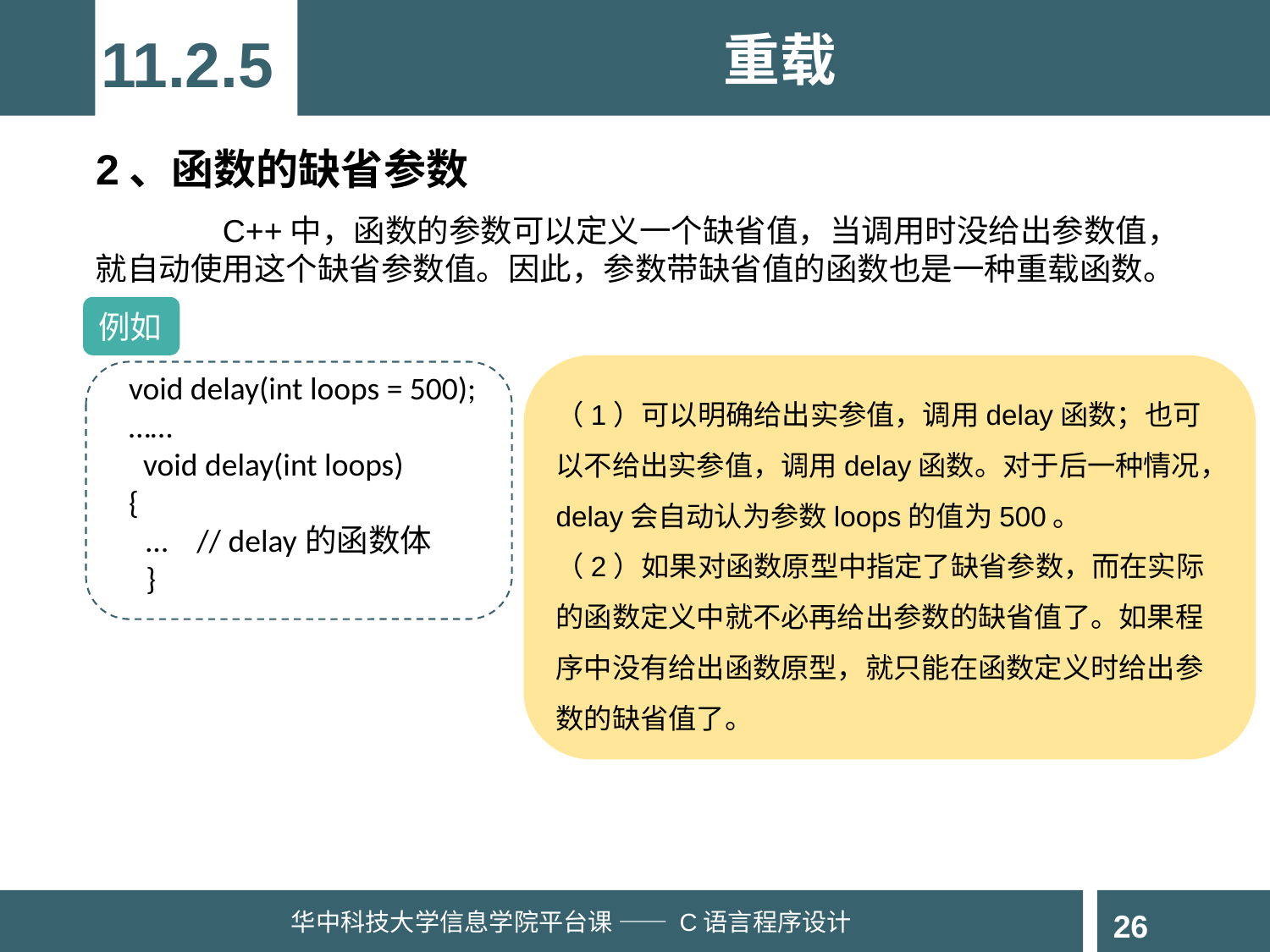

11.2.5
重载
2、函数的缺省参数
	C++中，函数的参数可以定义一个缺省值，当调用时没给出参数值，就自动使用这个缺省参数值。因此，参数带缺省值的函数也是一种重载函数。
例如
（1）可以明确给出实参值，调用delay函数；也可以不给出实参值，调用delay函数。对于后一种情况，delay会自动认为参数loops的值为500。
（2）如果对函数原型中指定了缺省参数，而在实际的函数定义中就不必再给出参数的缺省值了。如果程序中没有给出函数原型，就只能在函数定义时给出参数的缺省值了。

void delay(int loops = 500);
……
  void delay(int loops)
{
…    // delay的函数体
}